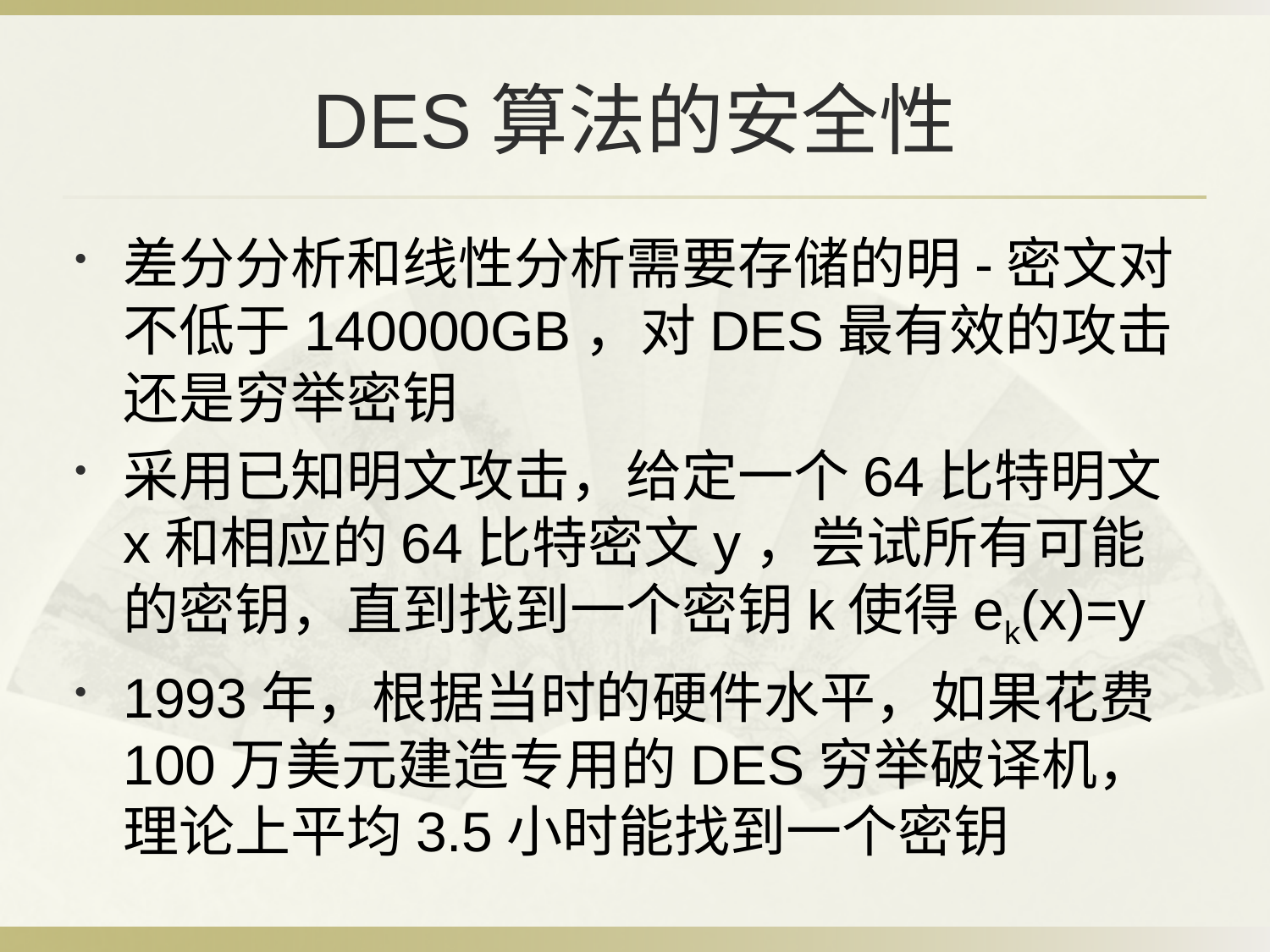

# DES算法的安全性
差分分析和线性分析需要存储的明-密文对不低于140000GB，对DES最有效的攻击还是穷举密钥
采用已知明文攻击，给定一个64比特明文x和相应的64比特密文y，尝试所有可能的密钥，直到找到一个密钥k使得ek(x)=y
1993年，根据当时的硬件水平，如果花费100万美元建造专用的DES穷举破译机，理论上平均3.5小时能找到一个密钥